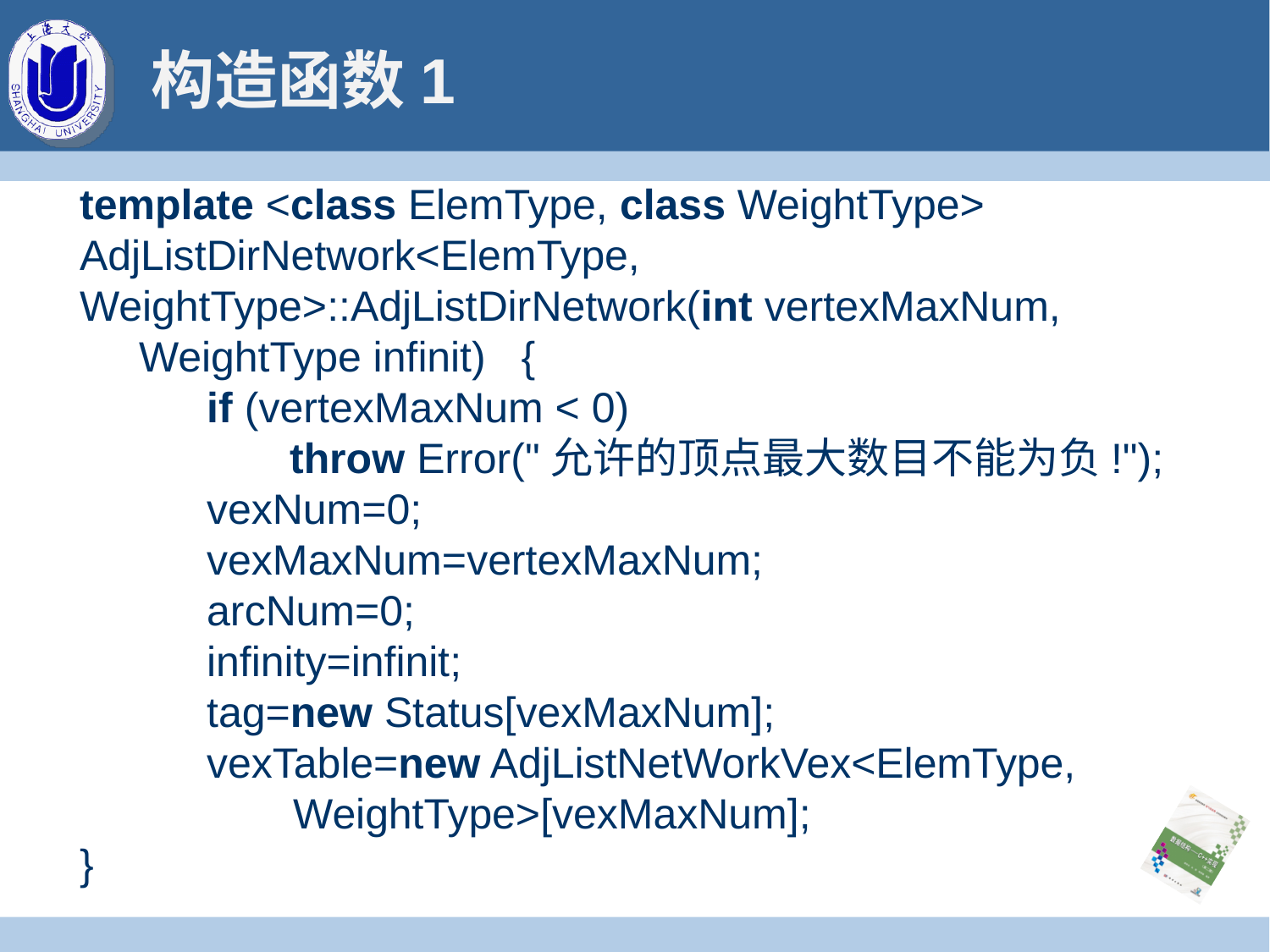

# 构造函数1
template <class ElemType, class WeightType>
AdjListDirNetwork<ElemType, WeightType>::AdjListDirNetwork(int vertexMaxNum,
     WeightType infinit)   {
	if (vertexMaxNum < 0)
    	       throw Error("允许的顶点最大数目不能为负!");
	vexNum=0;
	vexMaxNum=vertexMaxNum;
	arcNum=0;
	infinity=infinit;
	tag=new Status[vexMaxNum];
	vexTable=new AdjListNetWorkVex<ElemType,
                  WeightType>[vexMaxNum];
}